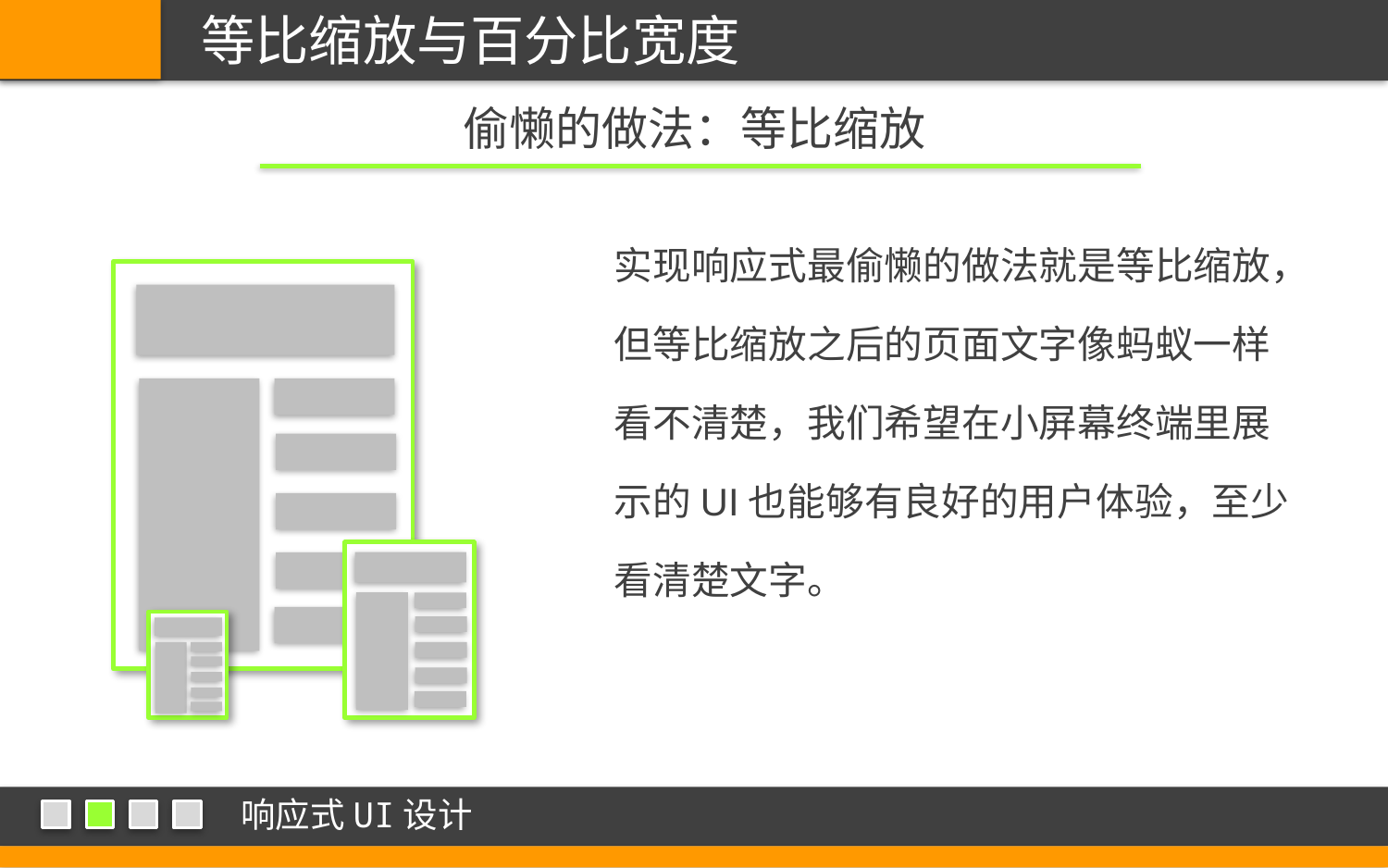

等比缩放与百分比宽度
偷懒的做法：等比缩放
实现响应式最偷懒的做法就是等比缩放，但等比缩放之后的页面文字像蚂蚁一样看不清楚，我们希望在小屏幕终端里展示的UI也能够有良好的用户体验，至少看清楚文字。

响应式UI设计